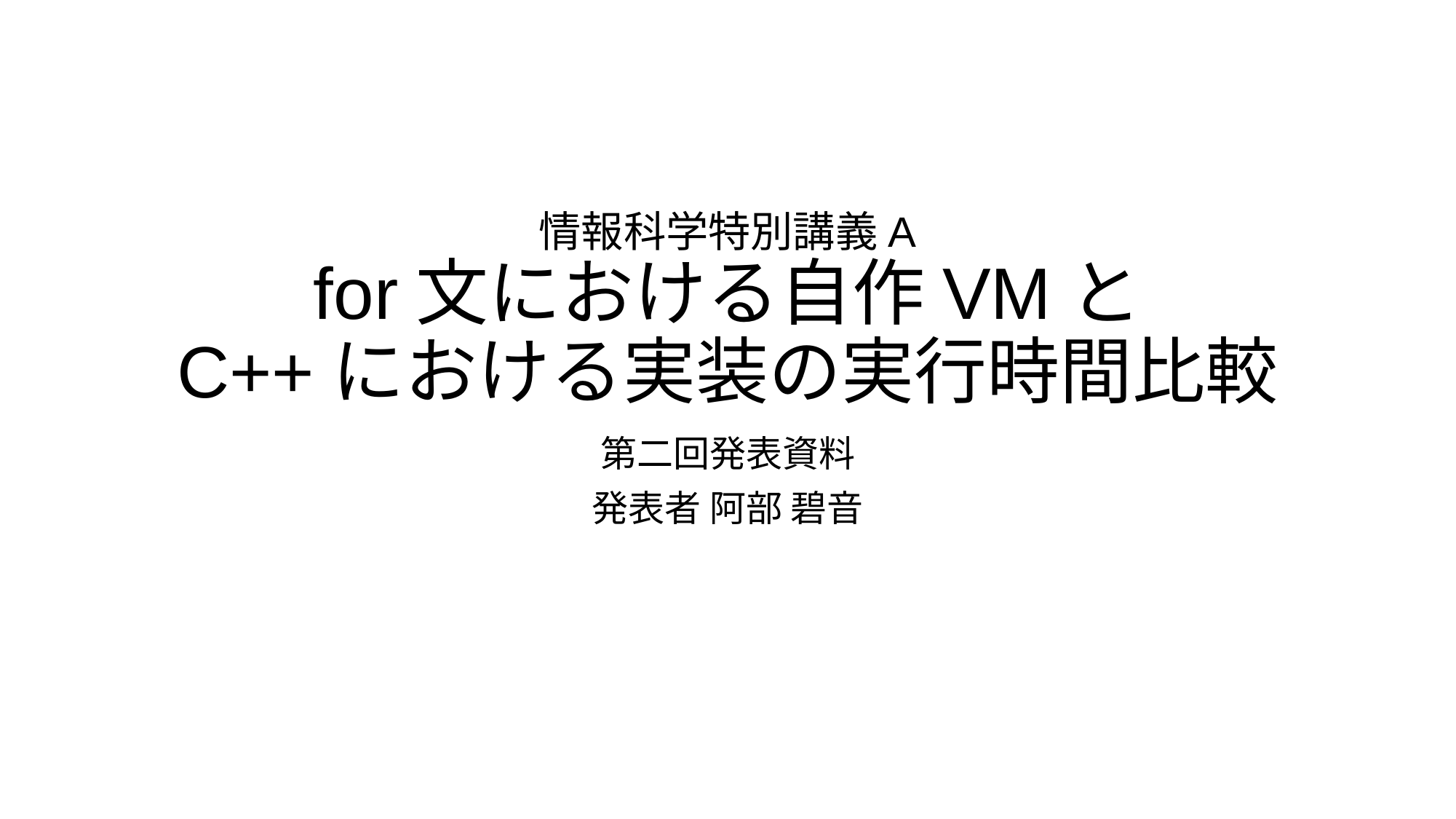

# 情報科学特別講義A for文における自作VMと C++における実装の実行時間比較
第二回発表資料
発表者 阿部 碧音